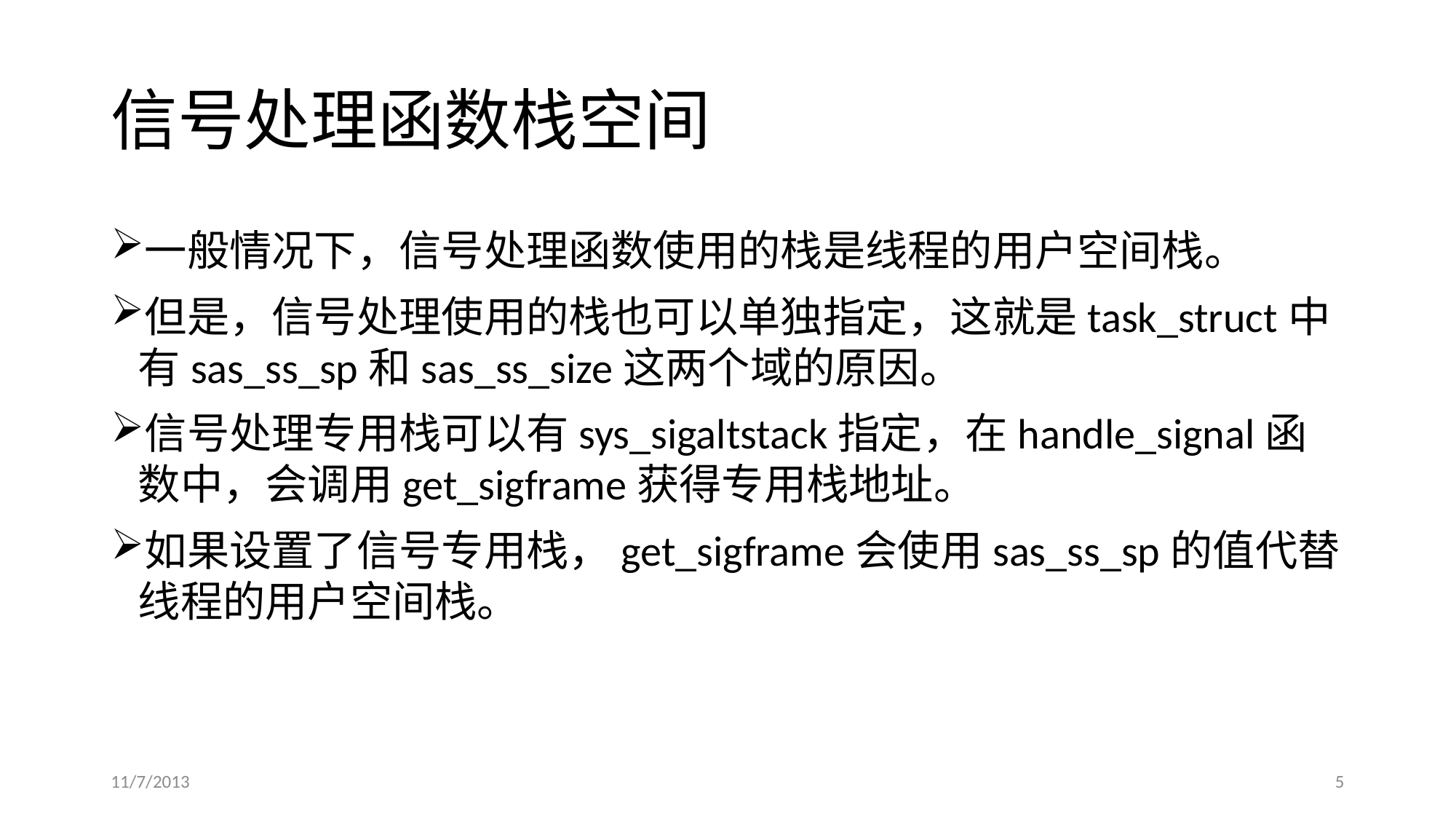

# 信号处理函数栈空间
一般情况下，信号处理函数使用的栈是线程的用户空间栈。
但是，信号处理使用的栈也可以单独指定，这就是task_struct中有sas_ss_sp和sas_ss_size这两个域的原因。
信号处理专用栈可以有sys_sigaltstack指定，在handle_signal函数中，会调用get_sigframe获得专用栈地址。
如果设置了信号专用栈，get_sigframe会使用sas_ss_sp的值代替线程的用户空间栈。

11/7/2013
5